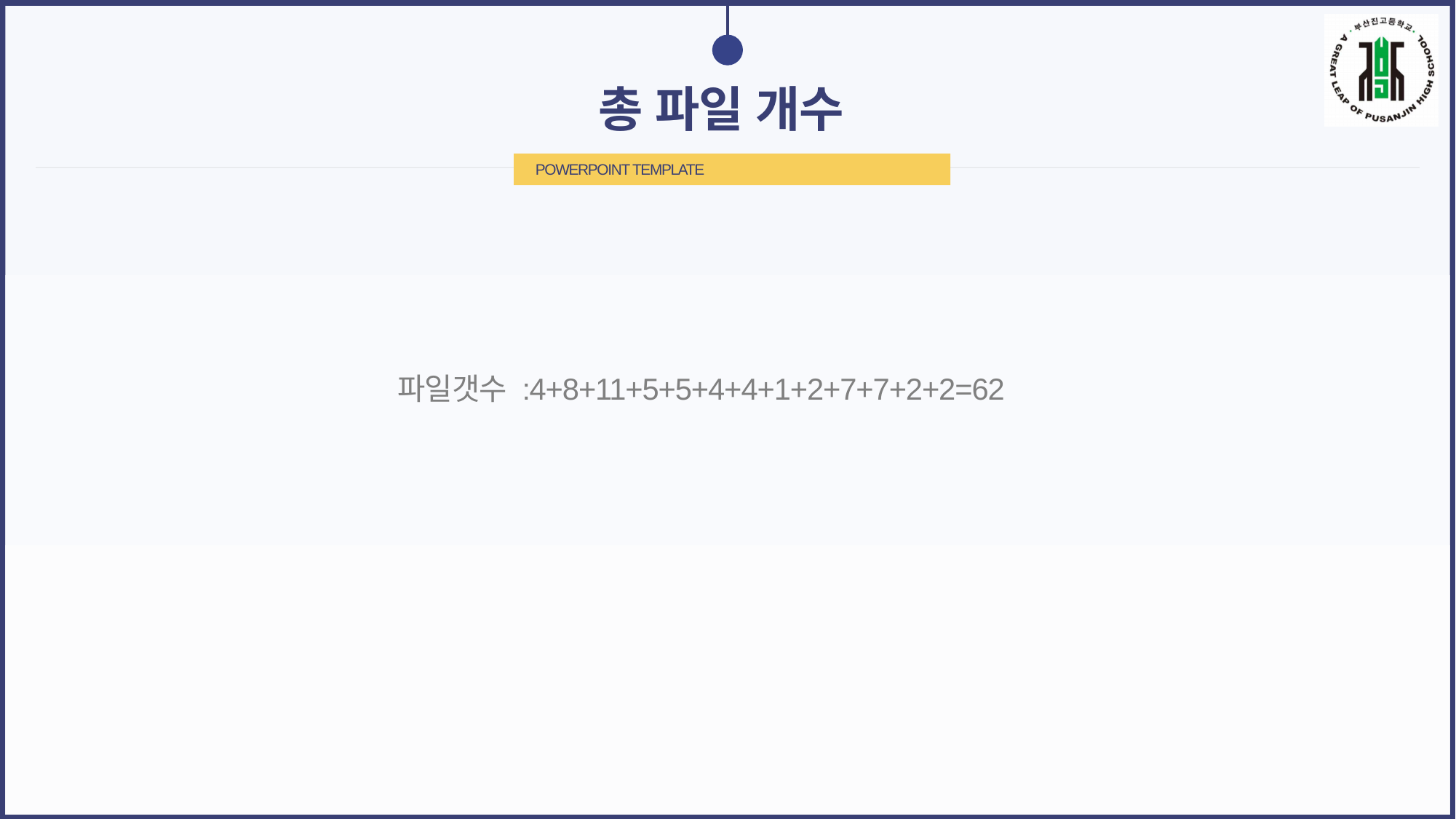

# 총 파일 개수
POWERPOINT TEMPLATE
파일갯수 :4+8+11+5+5+4+4+1+2+7+7+2+2=62